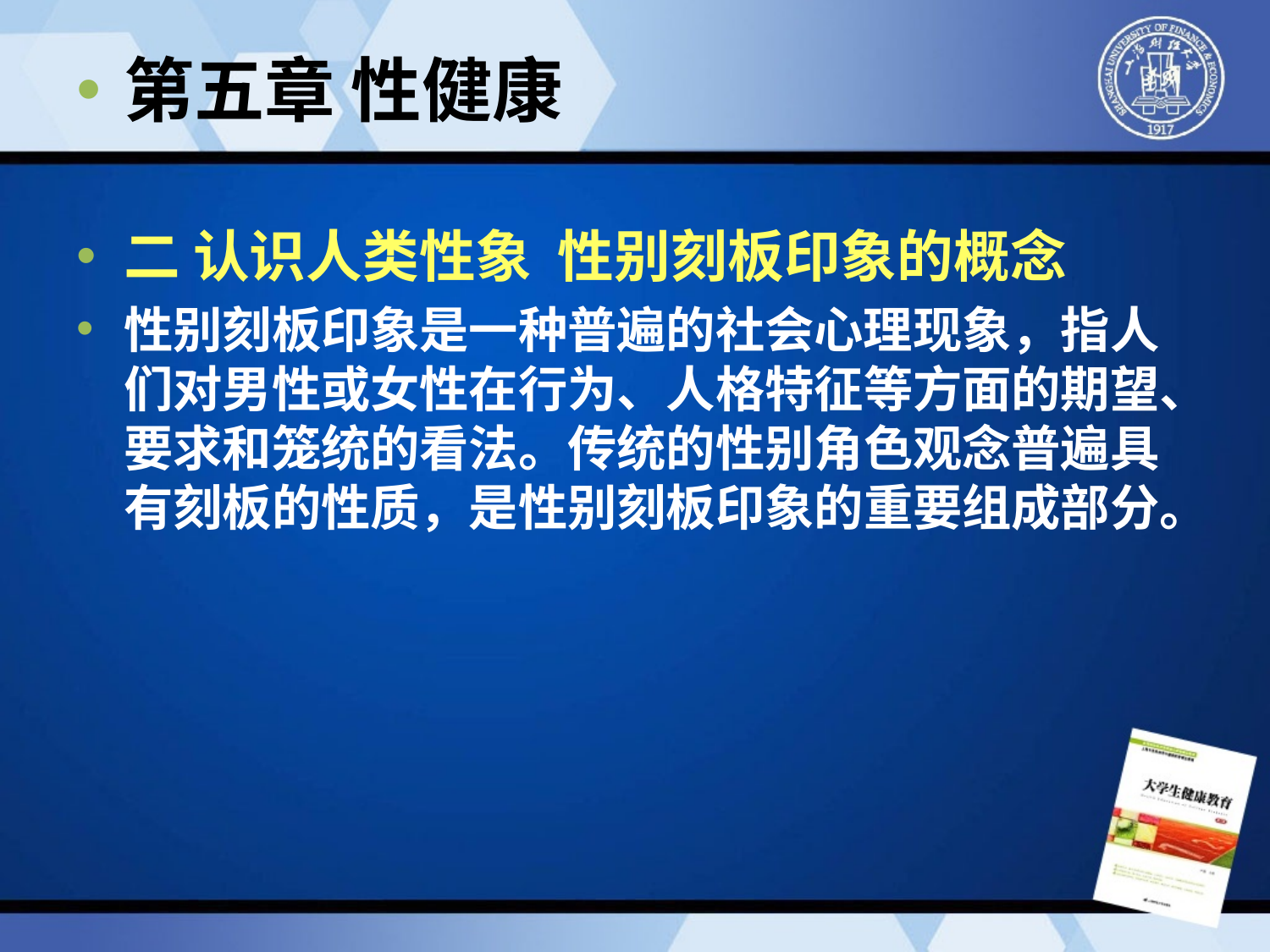

第五章 性健康

二 认识人类性象  性别刻板印象的概念
性别刻板印象是一种普遍的社会心理现象，指人们对男性或女性在行为、人格特征等方面的期望、要求和笼统的看法。传统的性别角色观念普遍具有刻板的性质，是性别刻板印象的重要组成部分。